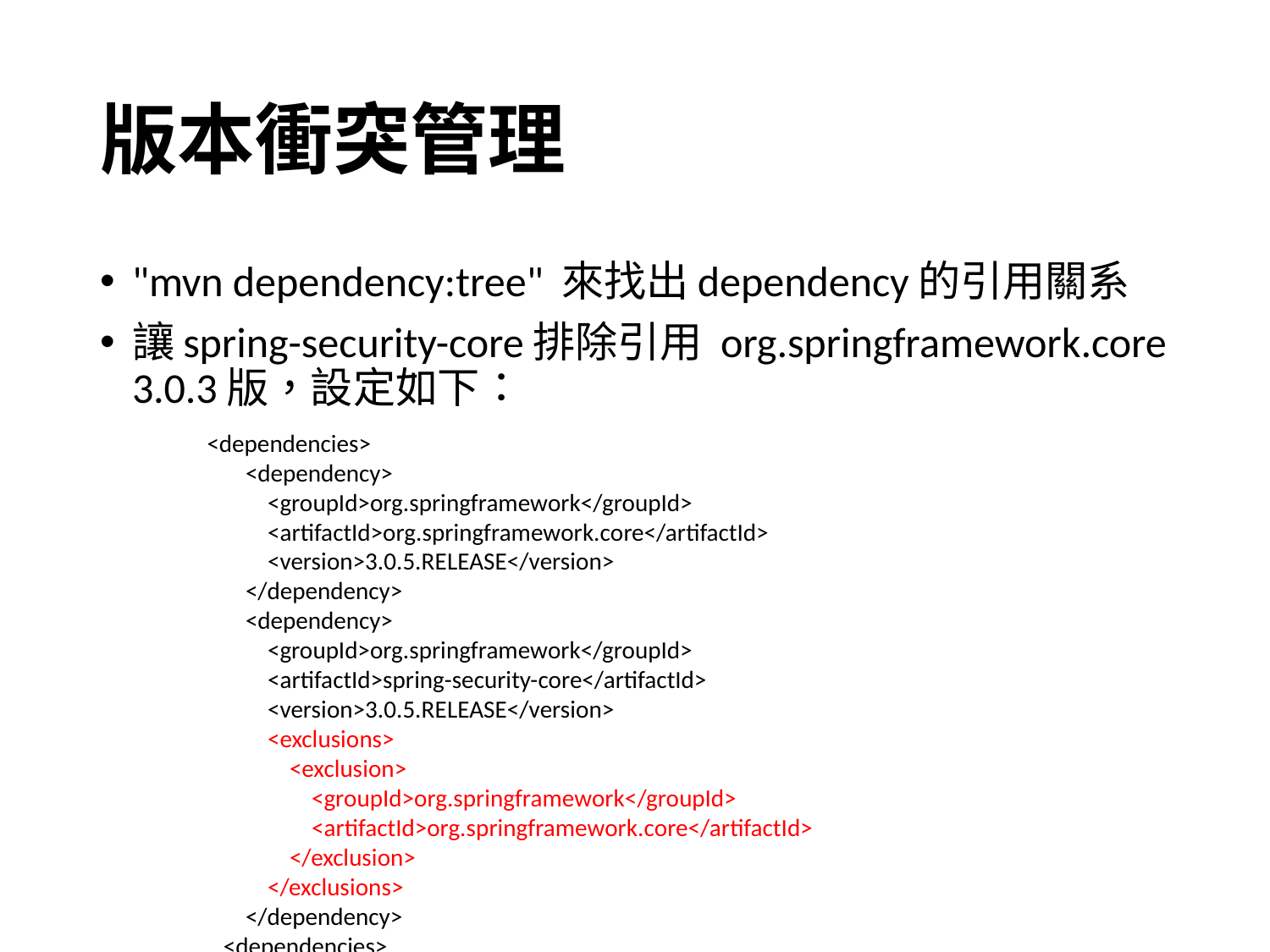

# 版本衝突管理
"mvn dependency:tree" 來找出dependency的引用關系
讓spring-security-core排除引用 org.springframework.core 3.0.3版，設定如下：

 <dependencies>
        <dependency>
            <groupId>org.springframework</groupId>
            <artifactId>org.springframework.core</artifactId>
            <version>3.0.5.RELEASE</version>
        </dependency>
        <dependency>
            <groupId>org.springframework</groupId>
            <artifactId>spring-security-core</artifactId>
            <version>3.0.5.RELEASE</version>
            <exclusions>
                <exclusion>
                    <groupId>org.springframework</groupId>
                    <artifactId>org.springframework.core</artifactId>
                </exclusion>
            </exclusions>
        </dependency>
    <dependencies>